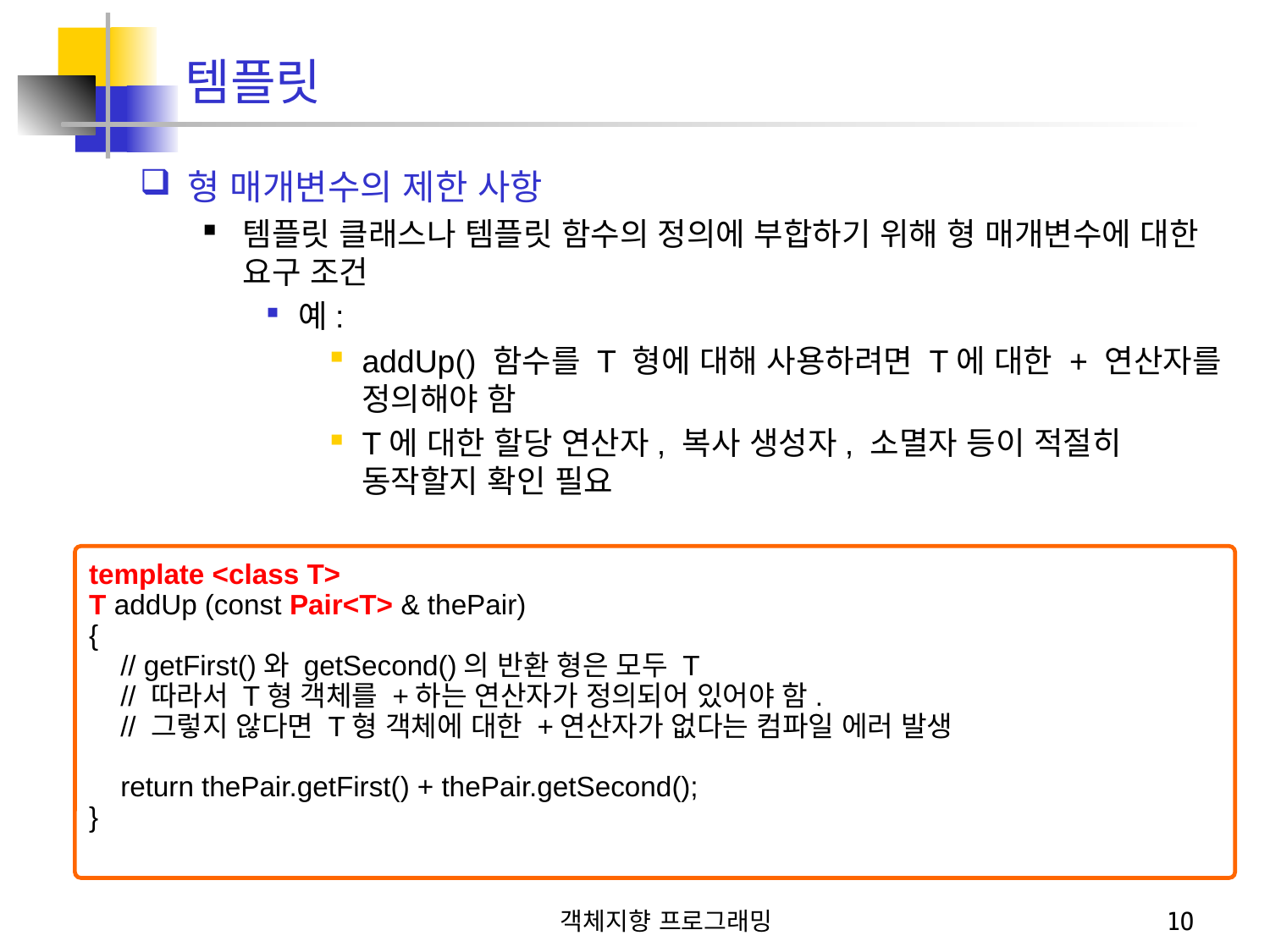

형 매개변수의 제한 사항
템플릿 클래스나 템플릿 함수의 정의에 부합하기 위해 형 매개변수에 대한 요구 조건
예:
addUp() 함수를 T 형에 대해 사용하려면 T에 대한 + 연산자를 정의해야 함
T에 대한 할당 연산자, 복사 생성자, 소멸자 등이 적절히 동작할지 확인 필요
템플릿
template <class T>
T addUp (const Pair<T> & thePair)
{
    // getFirst()와 getSecond()의 반환 형은 모두 T
    // 따라서 T형 객체를 +하는 연산자가 정의되어 있어야 함.
    // 그렇지 않다면 T형 객체에 대한 +연산자가 없다는 컴파일 에러 발생

    return thePair.getFirst() + thePair.getSecond();
}

객체지향 프로그래밍
10